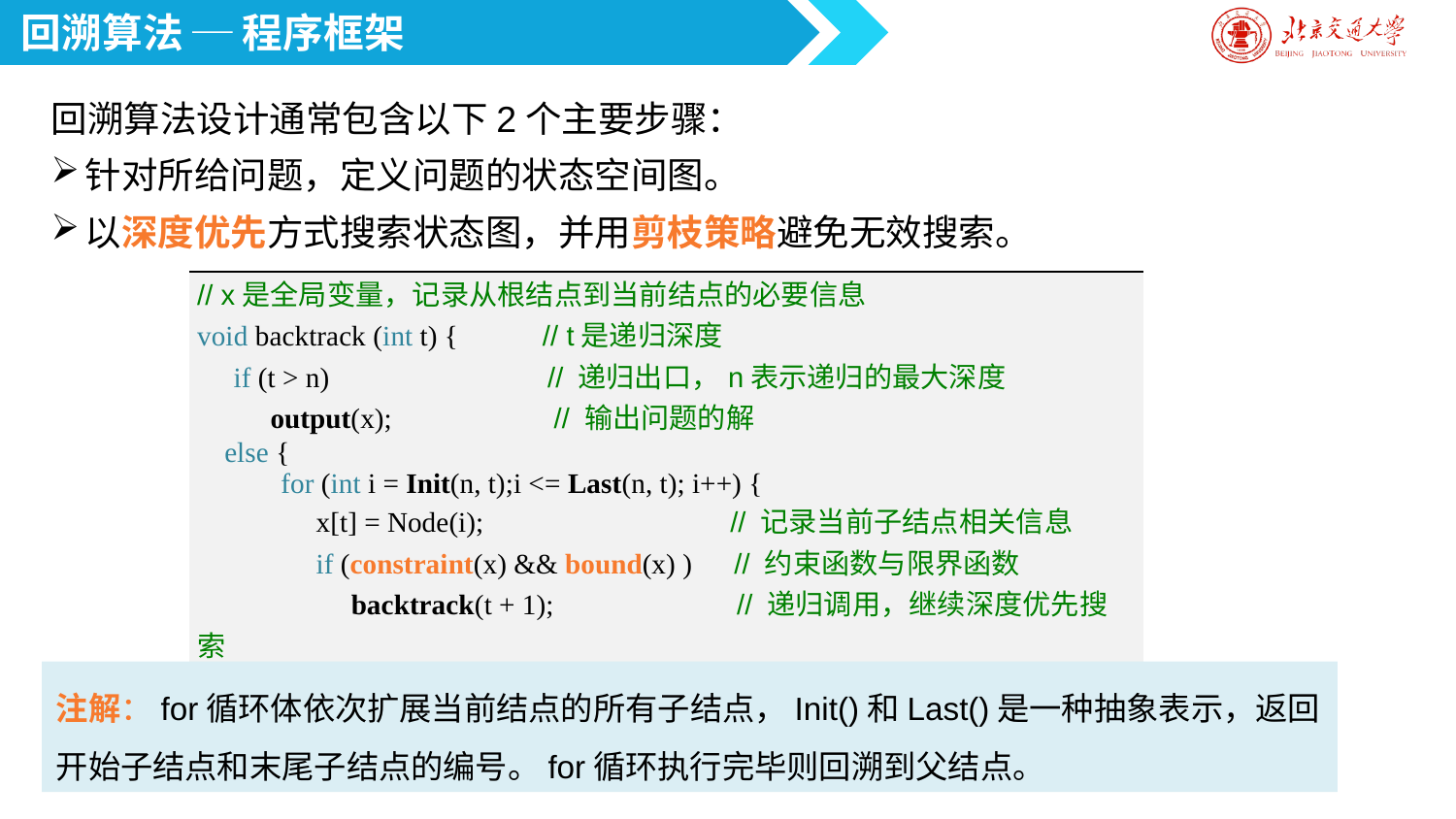

回溯算法 ─ 程序框架
回溯算法设计通常包含以下2个主要步骤：
针对所给问题，定义问题的状态空间图。
以深度优先方式搜索状态图，并用剪枝策略避免无效搜索。
| // x是全局变量，记录从根结点到当前结点的必要信息 void backtrack (int t) { // t是递归深度 if (t > n) // 递归出口，n表示递归的最大深度 output(x); // 输出问题的解 else { for (int i = Init(n, t);i <= Last(n, t); i++) { x[t] = Node(i); // 记录当前子结点相关信息 if (constraint(x) && bound(x) ) // 约束函数与限界函数 backtrack(t + 1); // 递归调用，继续深度优先搜索 } } |
| --- |
注解：for循环体依次扩展当前结点的所有子结点，Init()和Last()是一种抽象表示，返回开始子结点和末尾子结点的编号。for循环执行完毕则回溯到父结点。